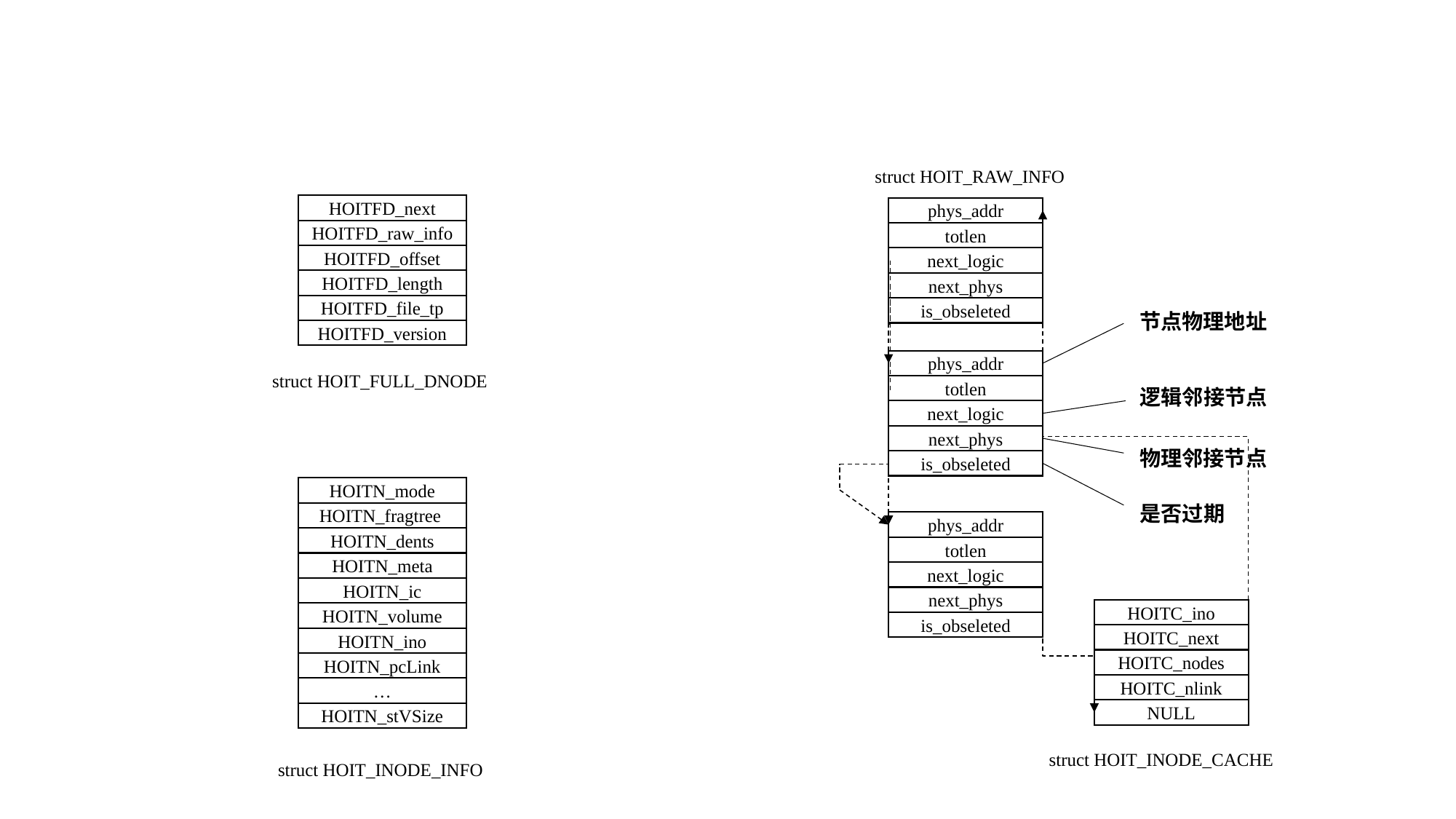

struct HOIT_RAW_INFO
phys_addr
totlen
next_logic
next_phys
is_obseleted
节点物理地址
phys_addr
totlen
next_logic
next_phys
is_obseleted
逻辑邻接节点
物理邻接节点
是否过期
phys_addr
totlen
next_logic
next_phys
is_obseleted
HOITC_ino
HOITC_next
HOITC_nodes
HOITC_nlink
NULL
struct HOIT_INODE_CACHE
HOITFD_next
HOITFD_raw_info
HOITFD_offset
HOITFD_length
HOITFD_file_tp
HOITFD_version
struct HOIT_FULL_DNODE
HOITN_mode
HOITN_fragtree
HOITN_dents
HOITN_meta
HOITN_ic
HOITN_volume
HOITN_ino
HOITN_pcLink
…
HOITN_stVSize
struct HOIT_INODE_INFO